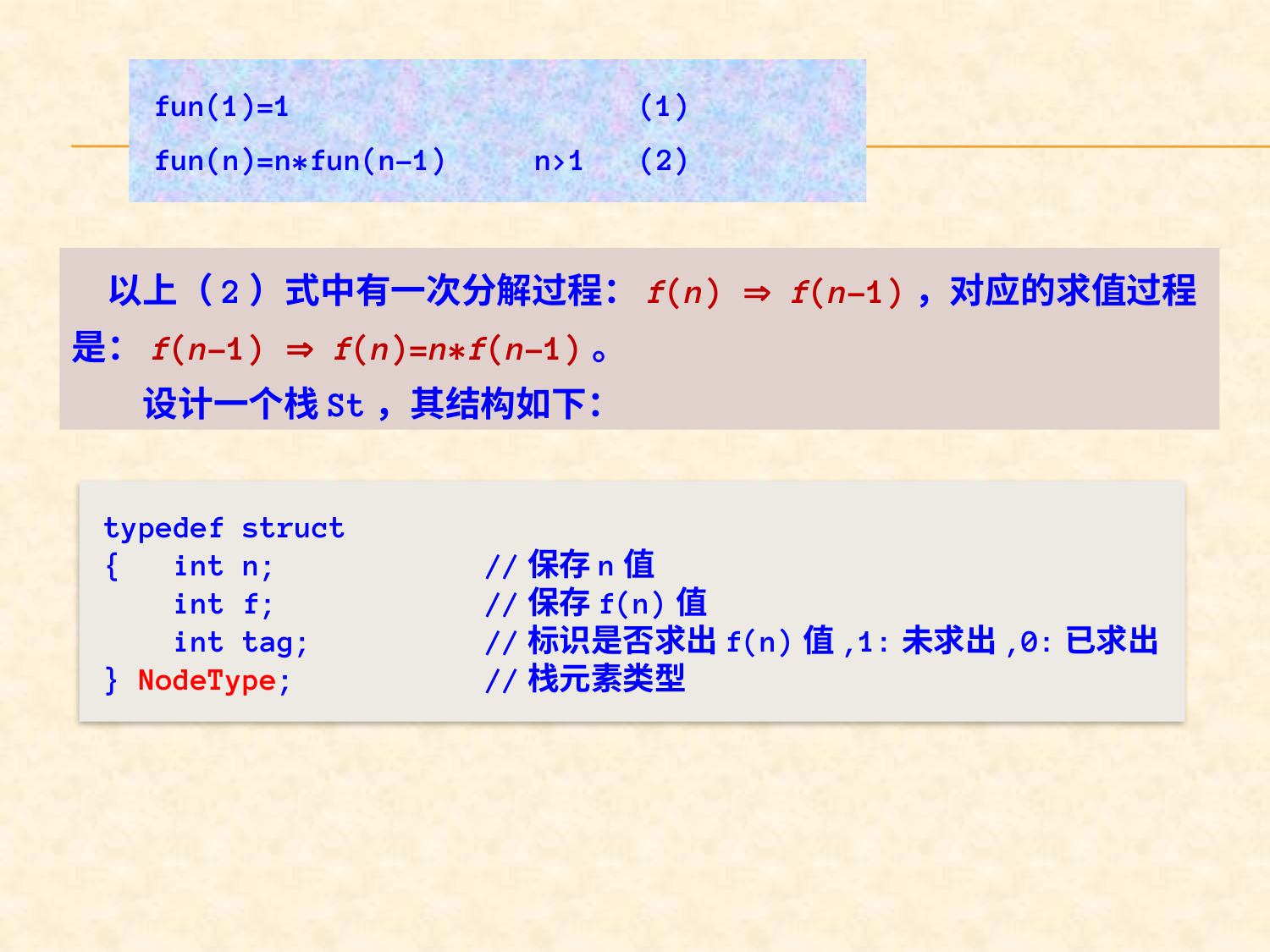

fun(1)=1                    (1)
fun(n)=n*fun(n-1)     n>1   (2)
　以上（2）式中有一次分解过程：f(n) ⇒ f(n-1)，对应的求值过程是：f(n-1) ⇒ f(n)=n*f(n-1)。
　　设计一个栈St，其结构如下：
typedef struct
{   int n;		//保存n值
    int f;		//保存f(n)值
    int tag;		//标识是否求出f(n)值,1:未求出,0:已求出
} NodeType;		//栈元素类型
76